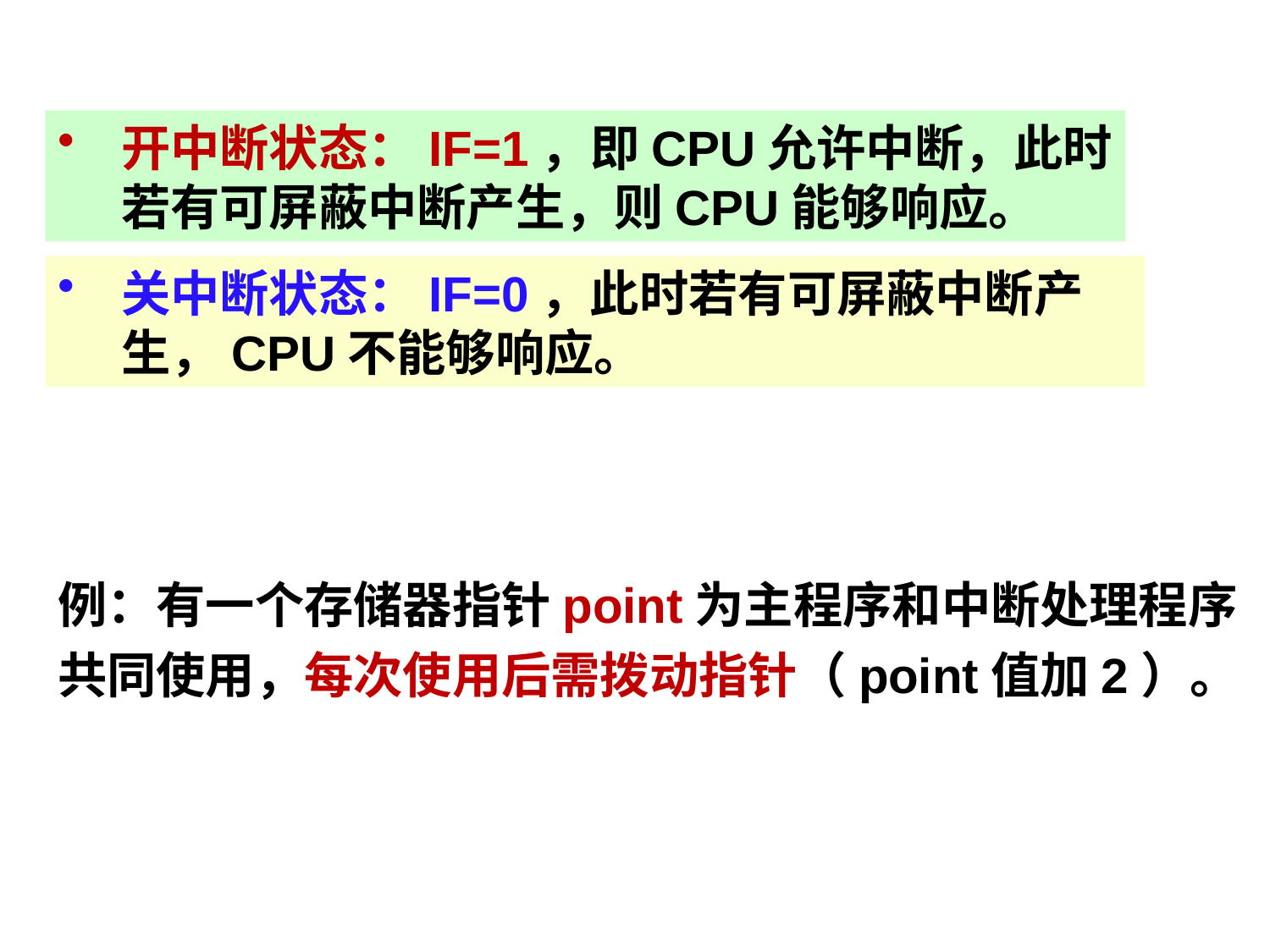

开中断状态：IF=1，即CPU允许中断，此时若有可屏蔽中断产生，则CPU能够响应。
关中断状态：IF=0，此时若有可屏蔽中断产生，CPU不能够响应。
例：有一个存储器指针point为主程序和中断处理程序共同使用，每次使用后需拨动指针（point值加2）。
30